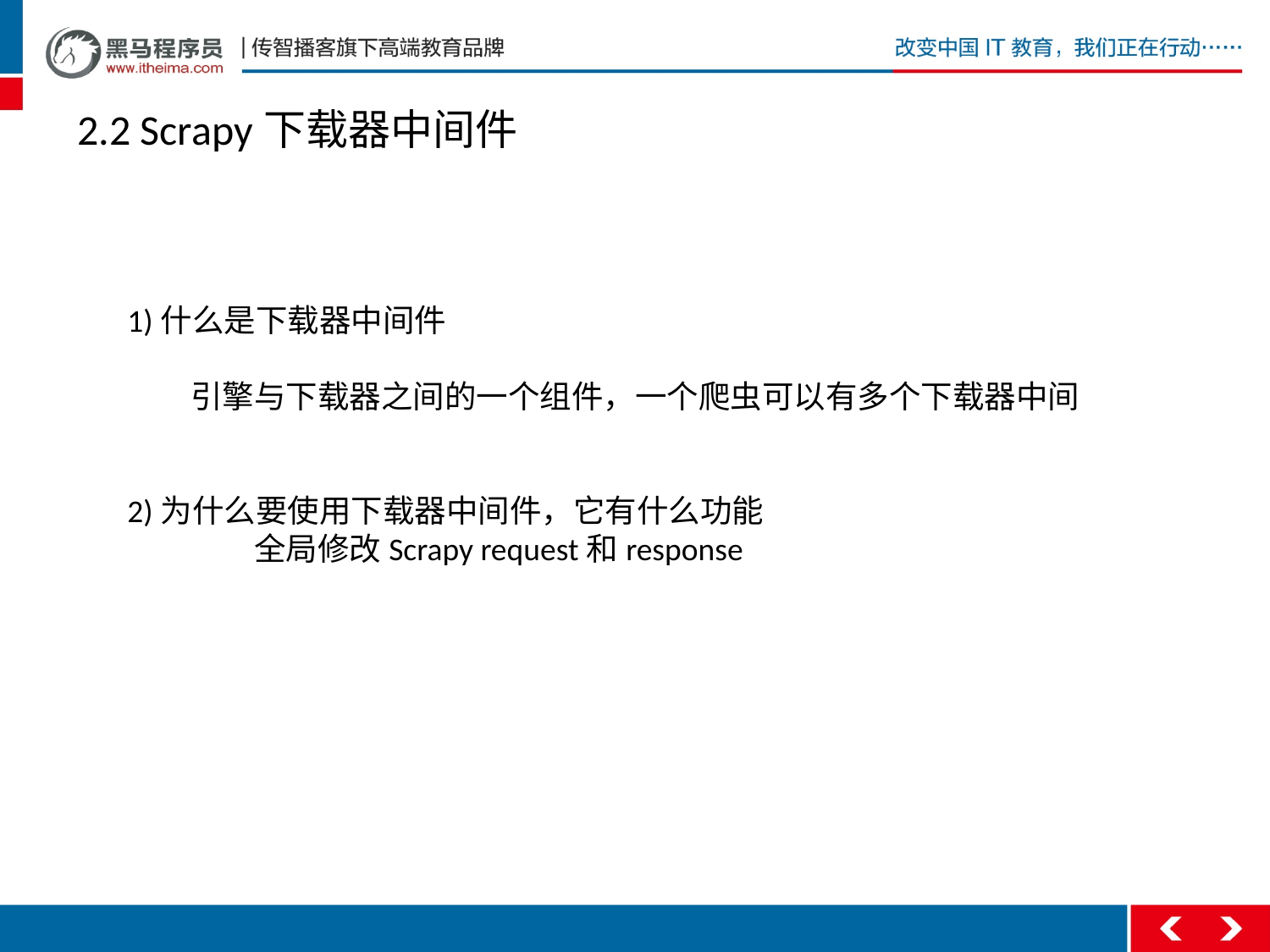

2.2 Scrapy下载器中间件

1)什么是下载器中间件

引擎与下载器之间的一个组件，一个爬虫可以有多个下载器中间

2)为什么要使用下载器中间件，它有什么功能
	全局修改Scrapy request和response